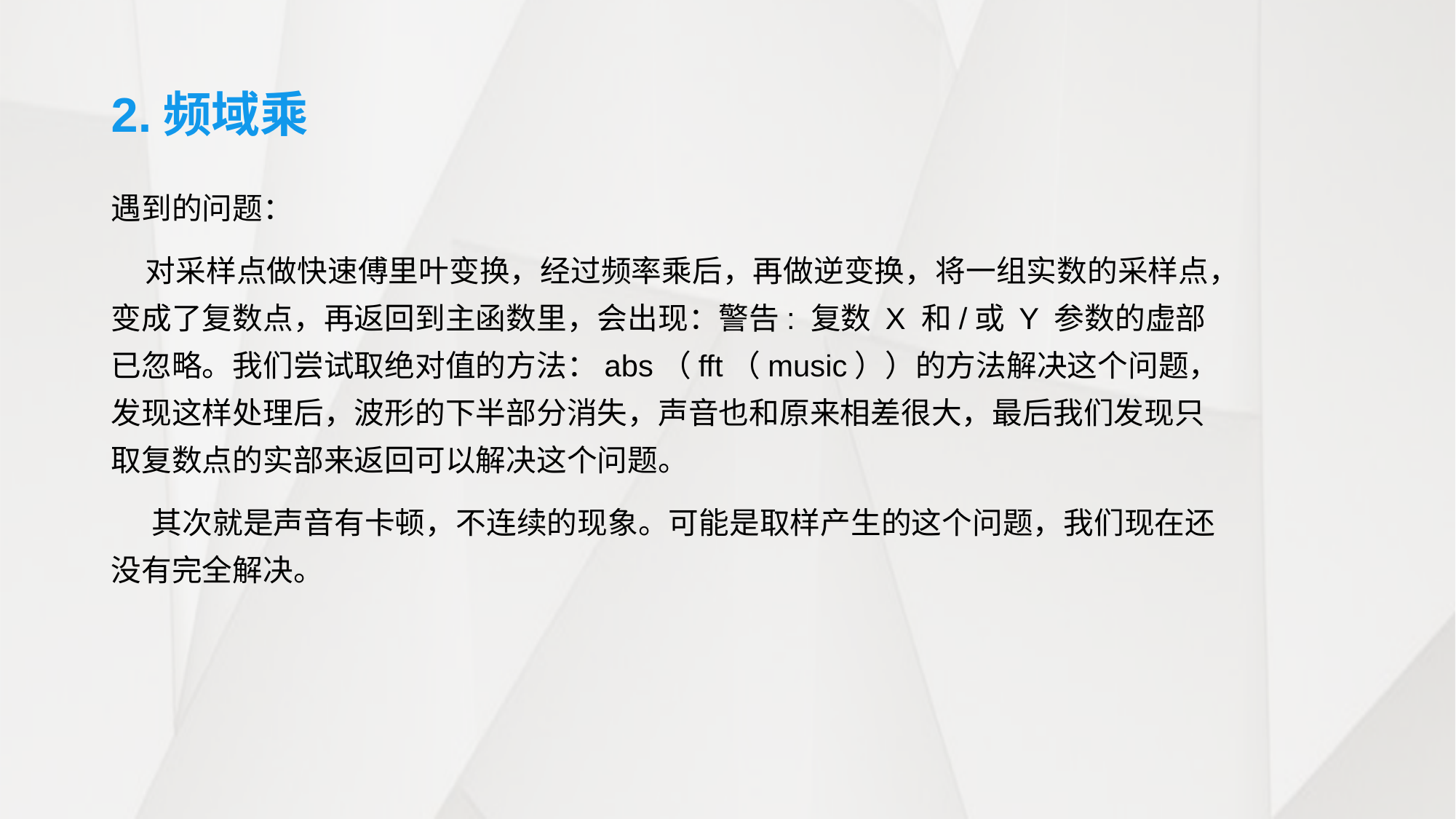

# 2.频域乘
遇到的问题：
    对采样点做快速傅里叶变换，经过频率乘后，再做逆变换，将一组实数的采样点，变成了复数点，再返回到主函数里，会出现：警告: 复数 X 和/或 Y 参数的虚部已忽略。我们尝试取绝对值的方法：abs（fft（music））的方法解决这个问题，发现这样处理后，波形的下半部分消失，声音也和原来相差很大，最后我们发现只取复数点的实部来返回可以解决这个问题。
     其次就是声音有卡顿，不连续的现象。可能是取样产生的这个问题，我们现在还没有完全解决。